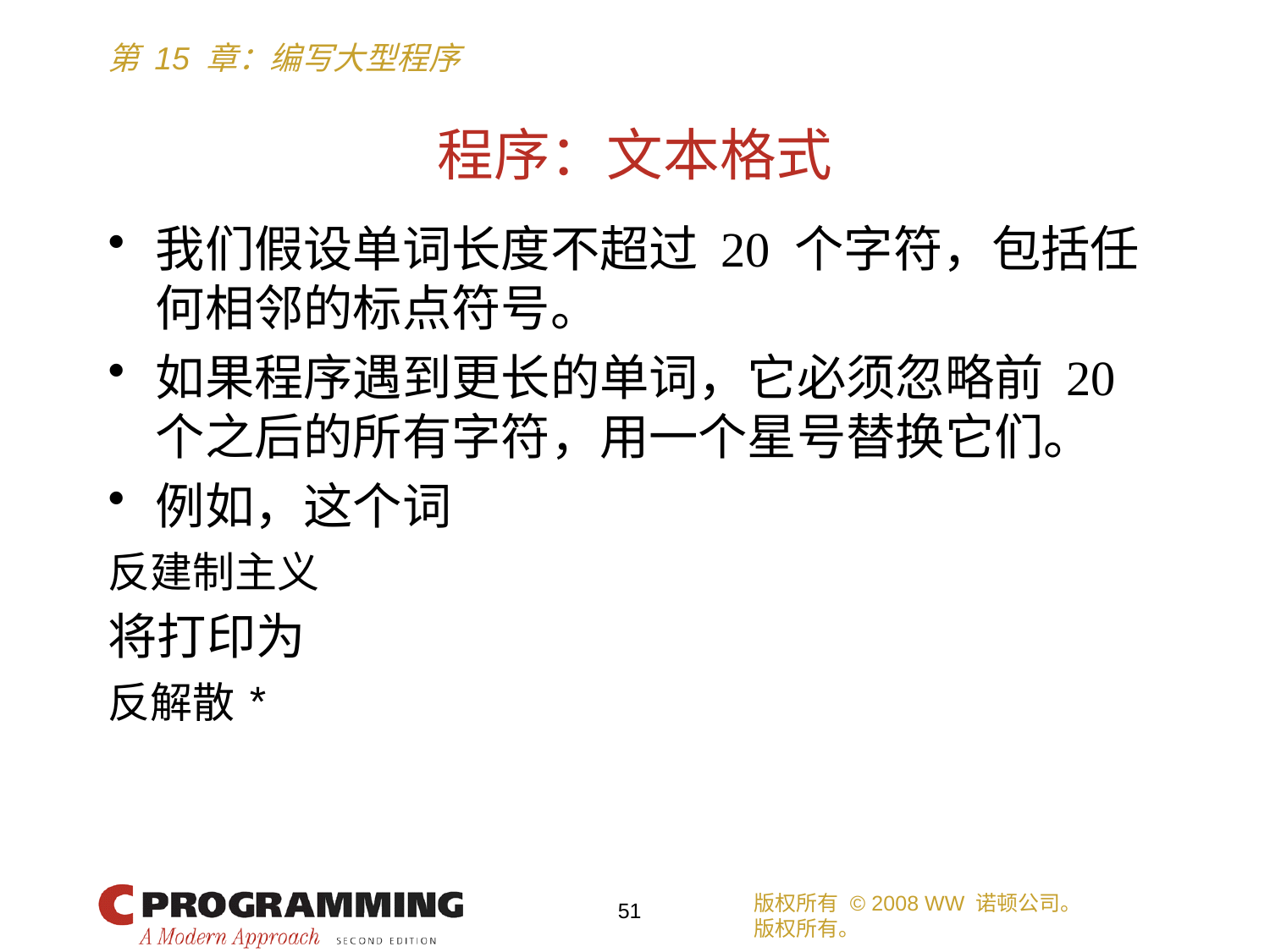

# 程序：文本格式
我们假设单词长度不超过 20 个字符，包括任何相邻的标点符号。
如果程序遇到更长的单词，它必须忽略前 20 个之后的所有字符，用一个星号替换它们。
例如，这个词
反建制主义
将打印为
反解散*
版权所有 © 2008 WW 诺顿公司。
版权所有。
51